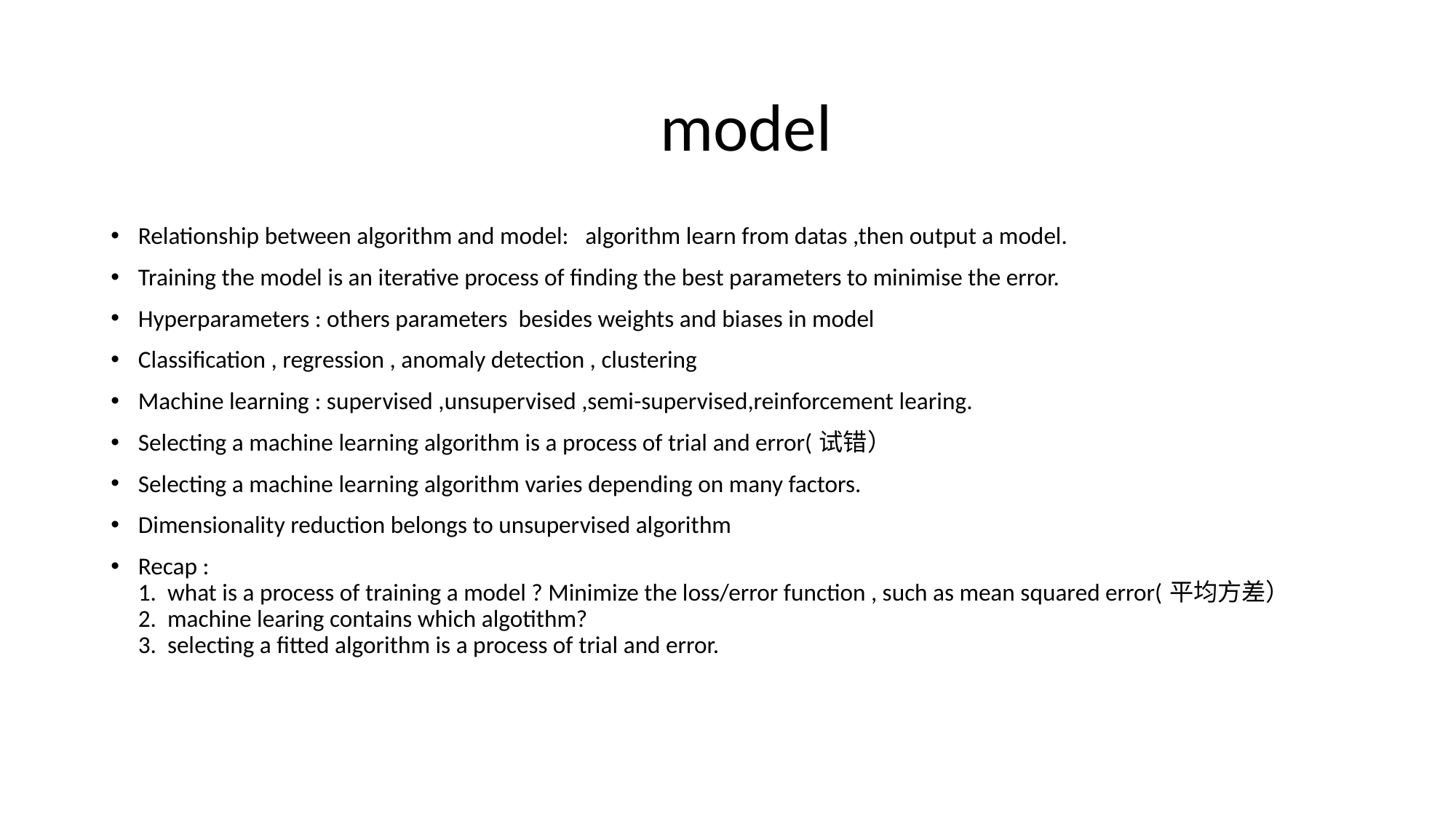

# model
Relationship between algorithm and model:   algorithm learn from datas ,then output a model.
Training the model is an iterative process of finding the best parameters to minimise the error.
Hyperparameters : others parameters  besides weights and biases in model
Classification , regression , anomaly detection , clustering
Machine learning : supervised ,unsupervised ,semi-supervised,reinforcement learing.
Selecting a machine learning algorithm is a process of trial and error(试错）
Selecting a machine learning algorithm varies depending on many factors.
Dimensionality reduction belongs to unsupervised algorithm
Recap :
1.  what is a process of training a model ? Minimize the loss/error function , such as mean squared error(平均方差）
2.  machine learing contains which algotithm?
3.  selecting a fitted algorithm is a process of trial and error.